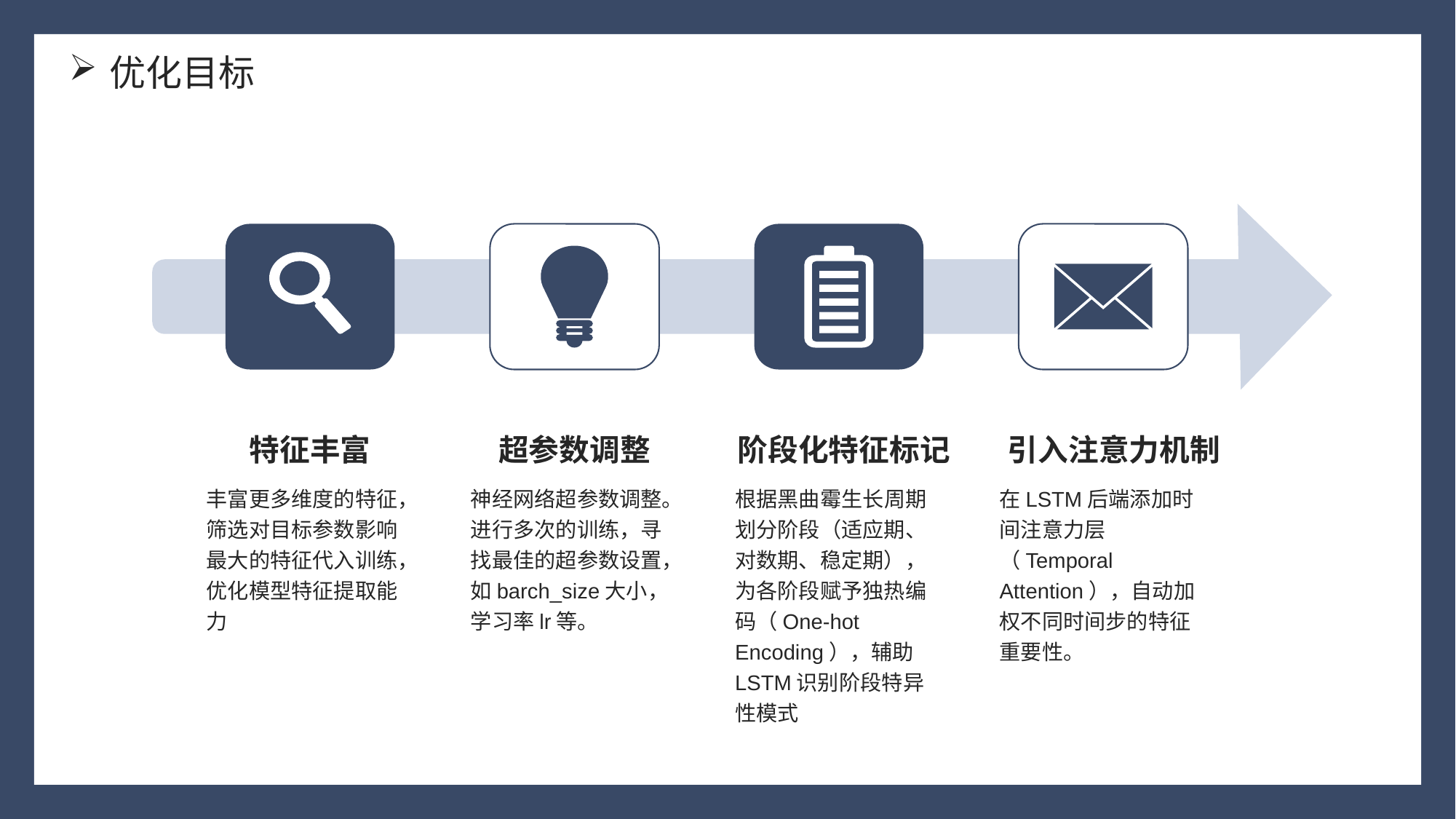

优化目标

特征丰富
超参数调整
阶段化特征标记
引入注意力机制
丰富更多维度的特征，筛选对目标参数影响最大的特征代入训练，优化模型特征提取能力
神经网络超参数调整。进行多次的训练，寻找最佳的超参数设置，
如barch_size大小，学习率lr等。
根据黑曲霉生长周期划分阶段（适应期、对数期、稳定期），为各阶段赋予独热编码（One-hot Encoding），辅助LSTM识别阶段特异性模式
在LSTM后端添加时间注意力层（Temporal Attention），自动加权不同时间步的特征重要性。